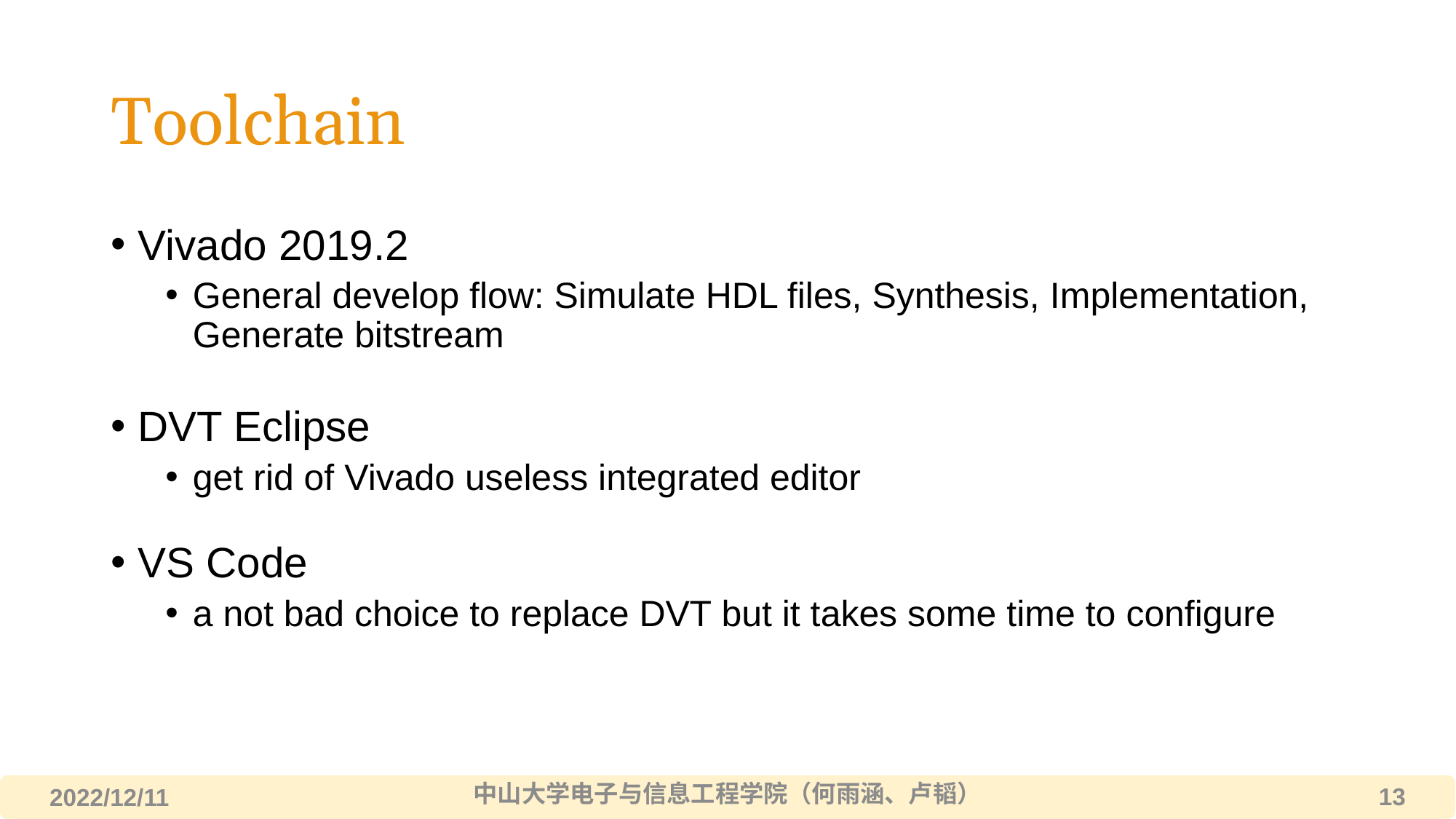

# Toolchain
Vivado 2019.2
General develop flow: Simulate HDL files, Synthesis, Implementation, Generate bitstream

DVT Eclipse
get rid of Vivado useless integrated editor

VS Code
a not bad choice to replace DVT but it takes some time to configure

中山大学电子与信息工程学院（何雨涵、卢韬）
13
2022/12/11